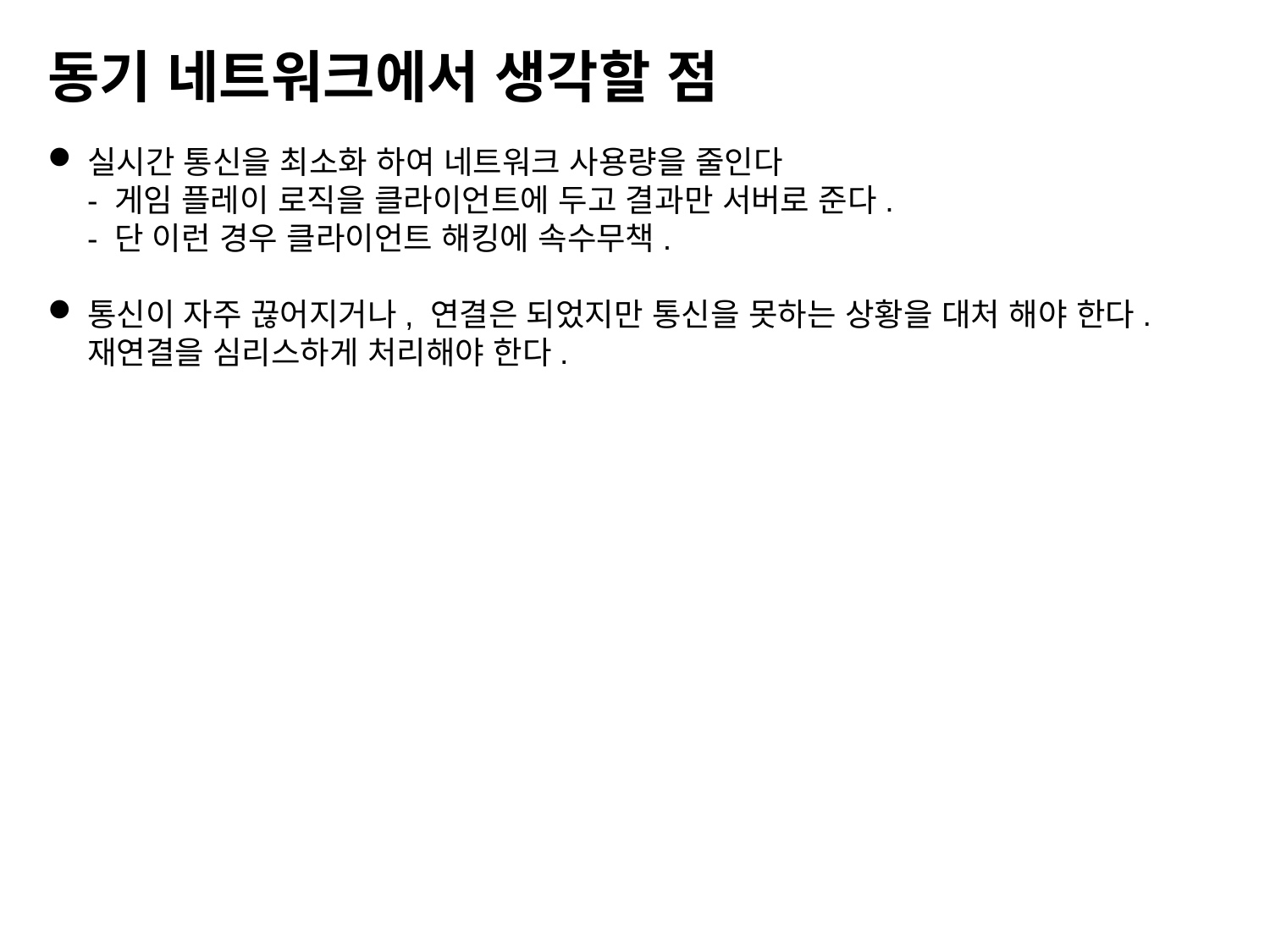

동기 네트워크에서 생각할 점
실시간 통신을 최소화 하여 네트워크 사용량을 줄인다
- 게임 플레이 로직을 클라이언트에 두고 결과만 서버로 준다.
- 단 이런 경우 클라이언트 해킹에 속수무책.
통신이 자주 끊어지거나, 연결은 되었지만 통신을 못하는 상황을 대처 해야 한다.
재연결을 심리스하게 처리해야 한다.